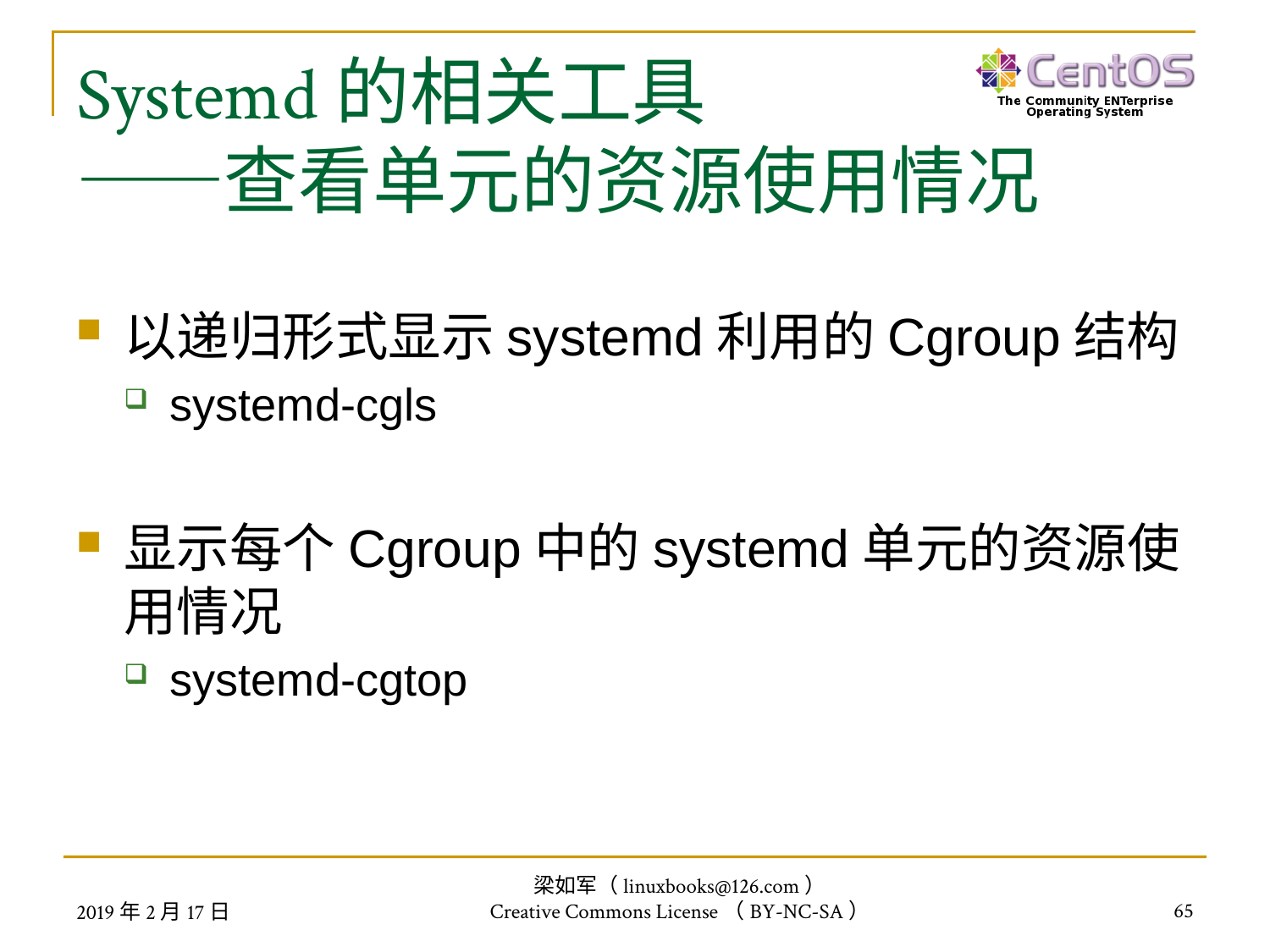

# Systemd的相关工具 ——查看单元的资源使用情况

以递归形式显示systemd利用的Cgroup结构
systemd-cgls

显示每个Cgroup中的systemd单元的资源使用情况
systemd-cgtop

梁如军（linuxbooks@126.com）
Creative Commons License（BY-NC-SA）
2019年2月17日
65